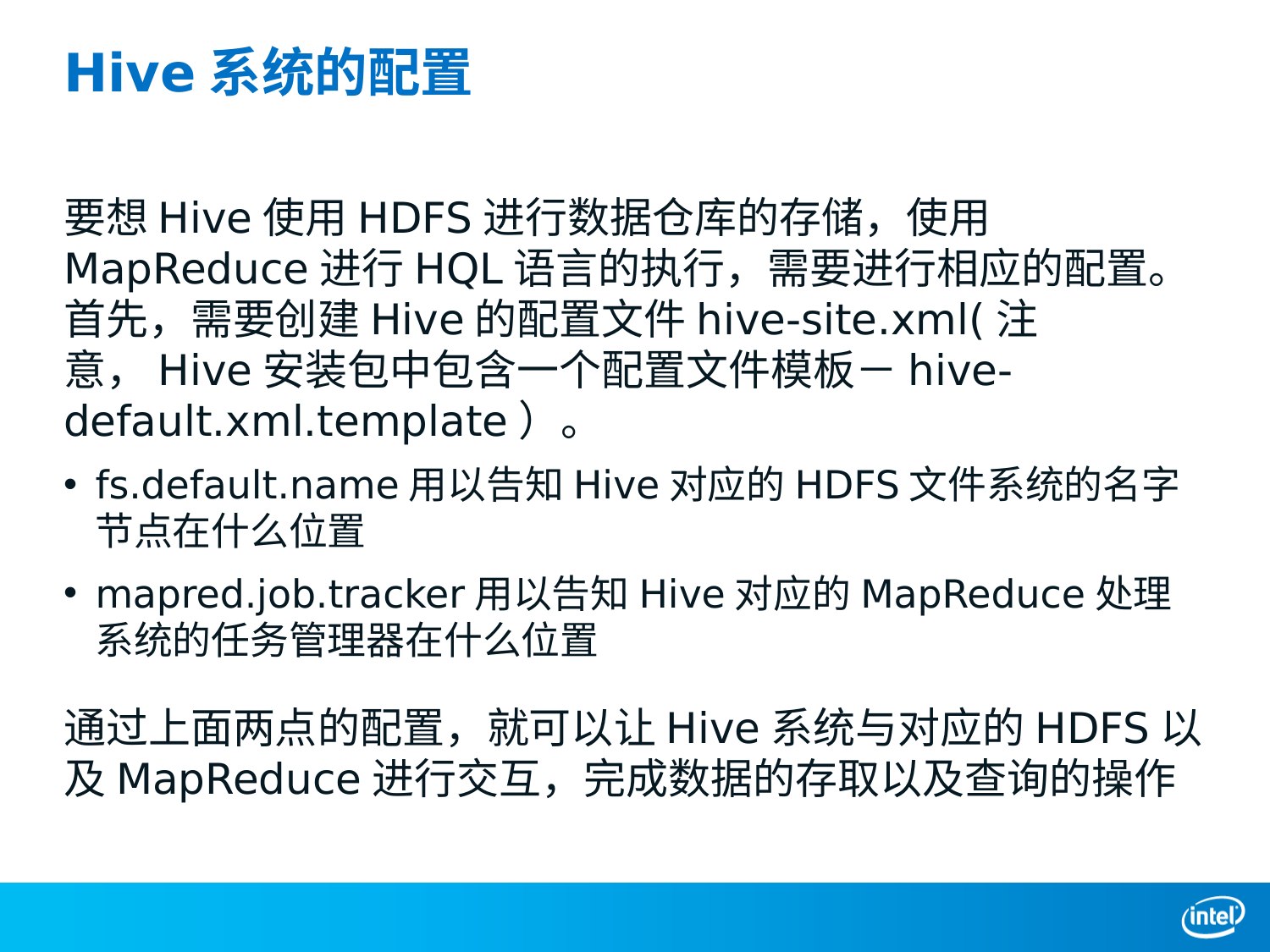

# Hive系统的配置
要想Hive使用HDFS进行数据仓库的存储，使用MapReduce进行HQL语言的执行，需要进行相应的配置。首先，需要创建Hive的配置文件hive-site.xml(注意，Hive安装包中包含一个配置文件模板－hive-default.xml.template）。
fs.default.name用以告知Hive对应的HDFS文件系统的名字节点在什么位置
mapred.job.tracker用以告知Hive对应的MapReduce处理系统的任务管理器在什么位置
通过上面两点的配置，就可以让Hive系统与对应的HDFS以及MapReduce进行交互，完成数据的存取以及查询的操作